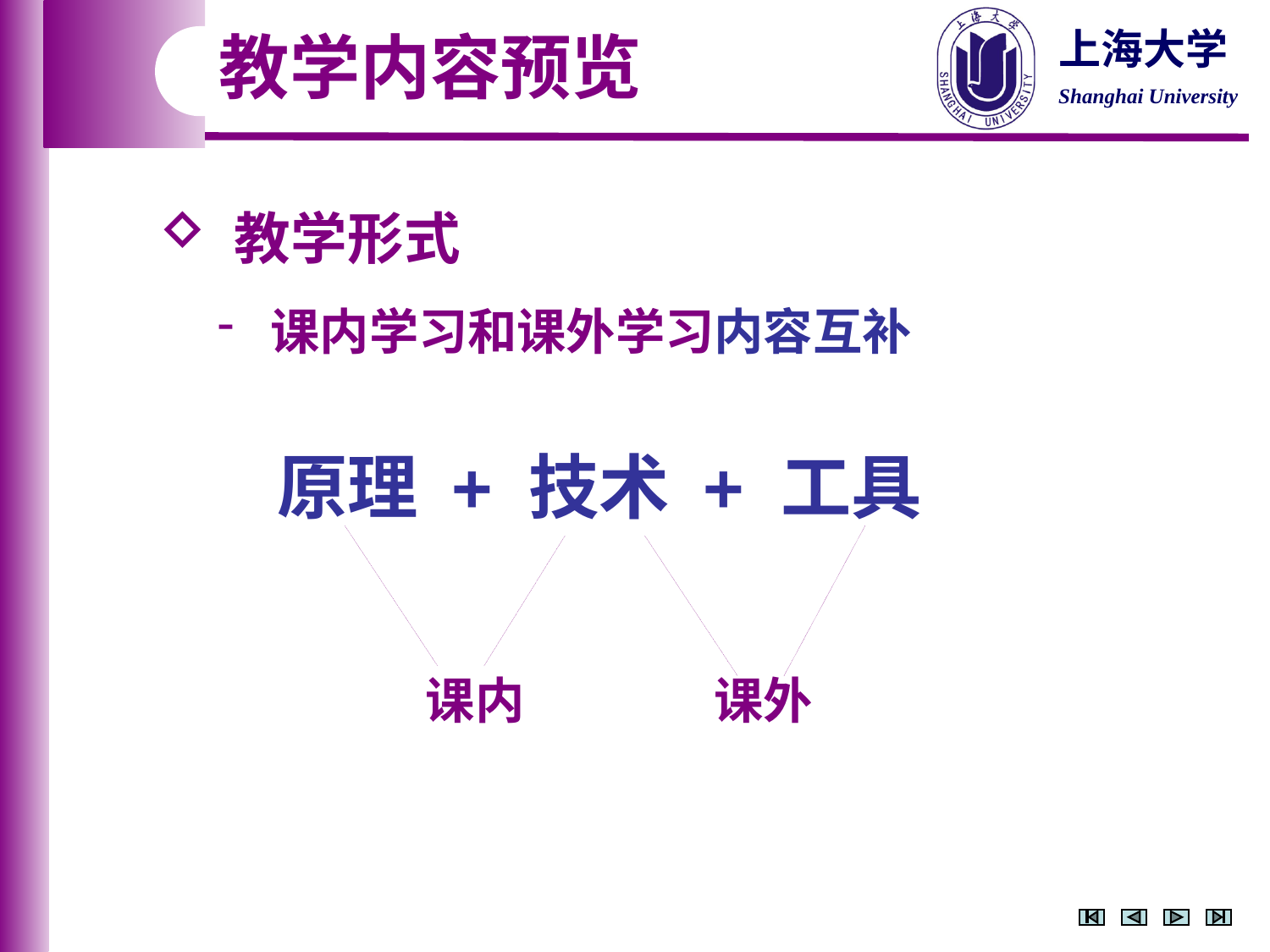

教学内容预览
 教学形式
 课内学习和课外学习内容互补
原理 + 技术 + 工具

课内

课外